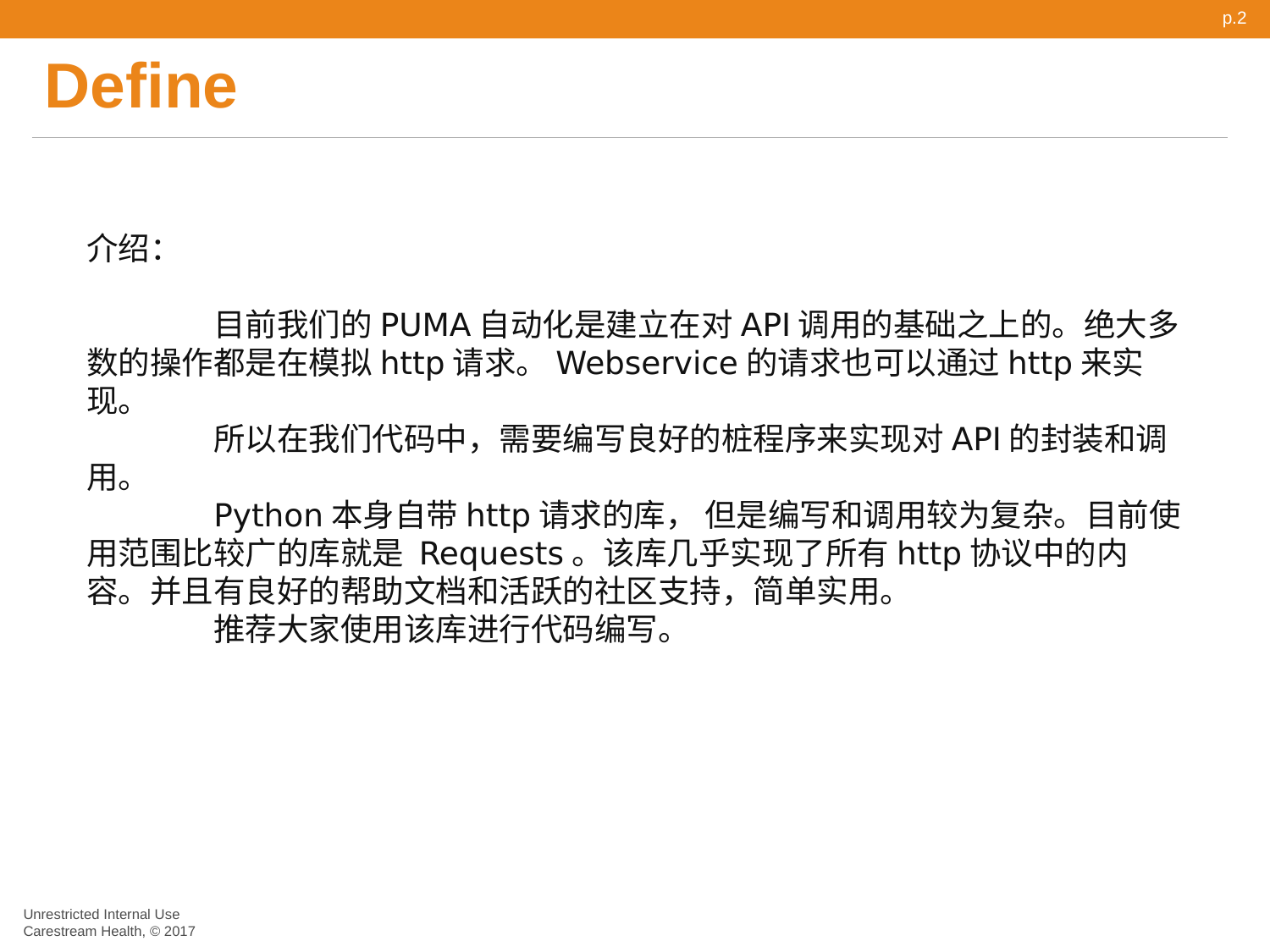

p.2
# Define
介绍：

	目前我们的PUMA自动化是建立在对API调用的基础之上的。绝大多数的操作都是在模拟http请求。Webservice的请求也可以通过http来实现。
	所以在我们代码中，需要编写良好的桩程序来实现对API的封装和调用。
	Python本身自带http请求的库， 但是编写和调用较为复杂。目前使用范围比较广的库就是 Requests。该库几乎实现了所有http协议中的内容。并且有良好的帮助文档和活跃的社区支持，简单实用。
	推荐大家使用该库进行代码编写。

Unrestricted Internal Use
Carestream Health, © 2017